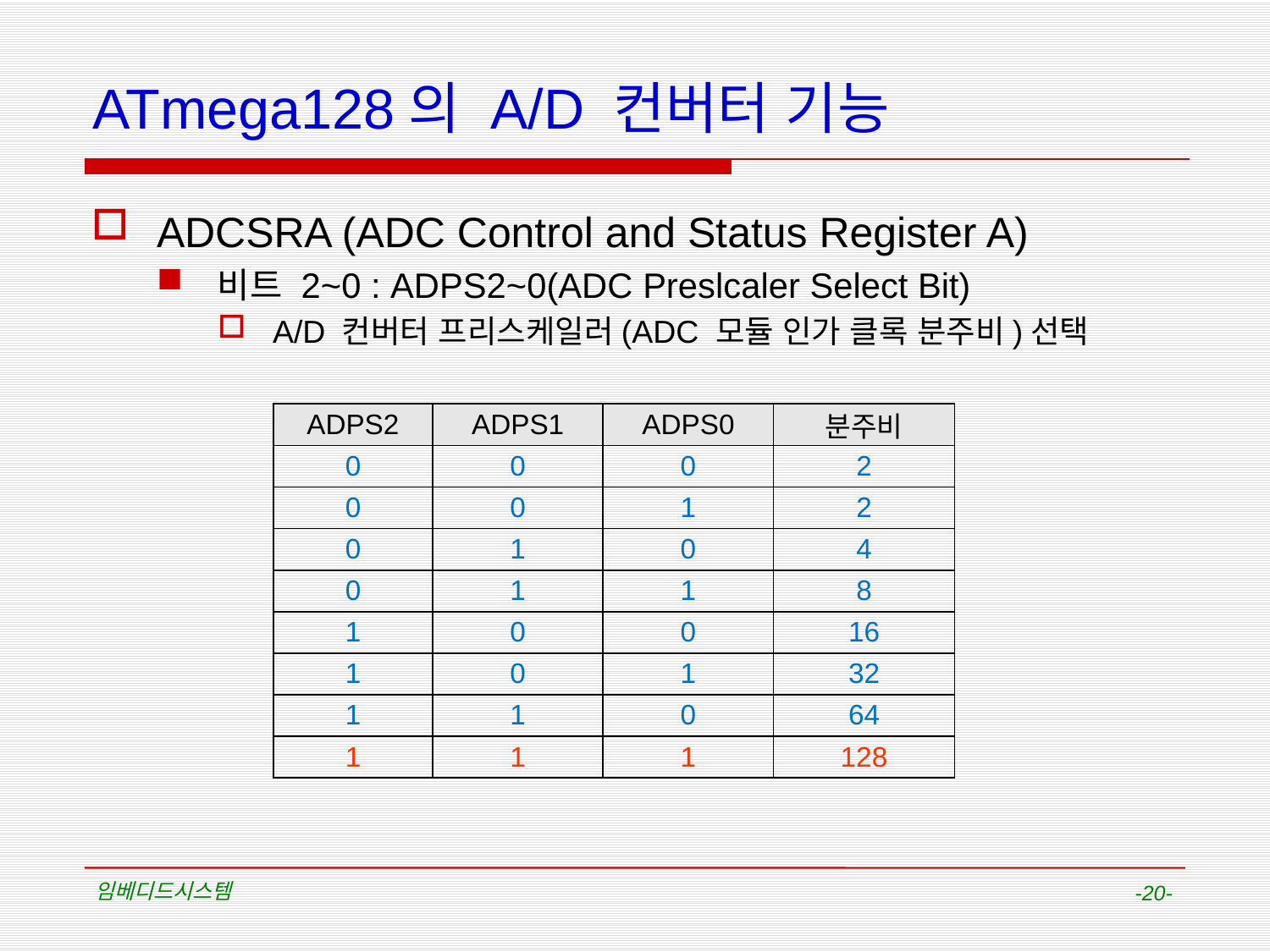

# ATmega128의 A/D 컨버터 기능
ADCSRA (ADC Control and Status Register A)
비트 2~0 : ADPS2~0(ADC Preslcaler Select Bit)
A/D 컨버터 프리스케일러(ADC 모듈 인가 클록 분주비)선택
| ADPS2 | ADPS1 | ADPS0 | 분주비 |
| --- | --- | --- | --- |
| 0 | 0 | 0 | 2 |
| 0 | 0 | 1 | 2 |
| 0 | 1 | 0 | 4 |
| 0 | 1 | 1 | 8 |
| 1 | 0 | 0 | 16 |
| 1 | 0 | 1 | 32 |
| 1 | 1 | 0 | 64 |
| 1 | 1 | 1 | 128 |
임베디드시스템
-20-